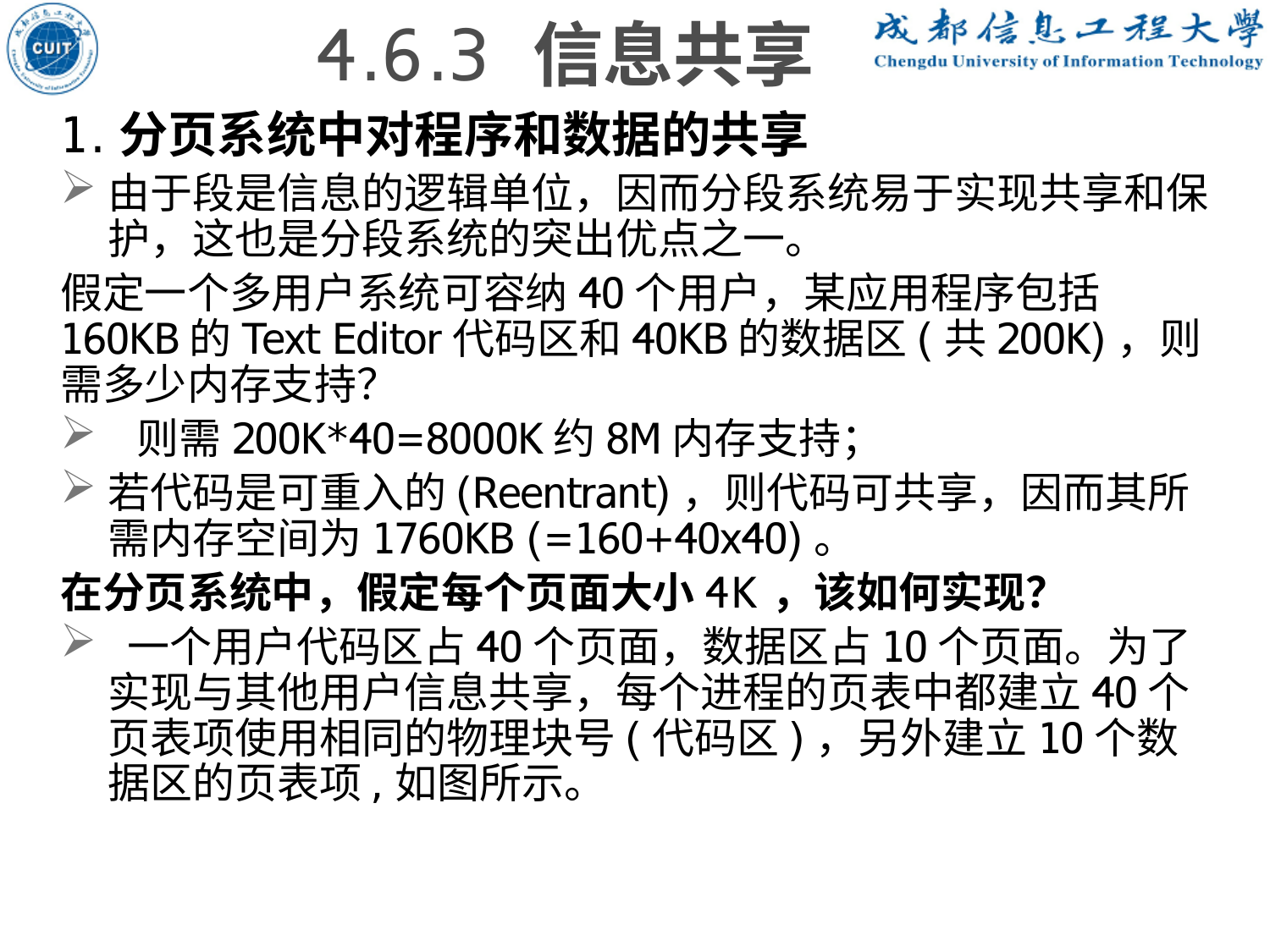

# 4.6.3 信息共享
1.分页系统中对程序和数据的共享
由于段是信息的逻辑单位，因而分段系统易于实现共享和保护，这也是分段系统的突出优点之一。
假定一个多用户系统可容纳40个用户，某应用程序包括160KB的Text Editor代码区和40KB的数据区(共200K)，则需多少内存支持？
  则需200K*40=8000K约8M内存支持；
若代码是可重入的(Reentrant)，则代码可共享，因而其所需内存空间为1760KB (=160+40x40)。
在分页系统中，假定每个页面大小4K，该如何实现？
 一个用户代码区占40个页面，数据区占10个页面。为了实现与其他用户信息共享，每个进程的页表中都建立40个页表项使用相同的物理块号(代码区)，另外建立10个数据区的页表项,如图所示。